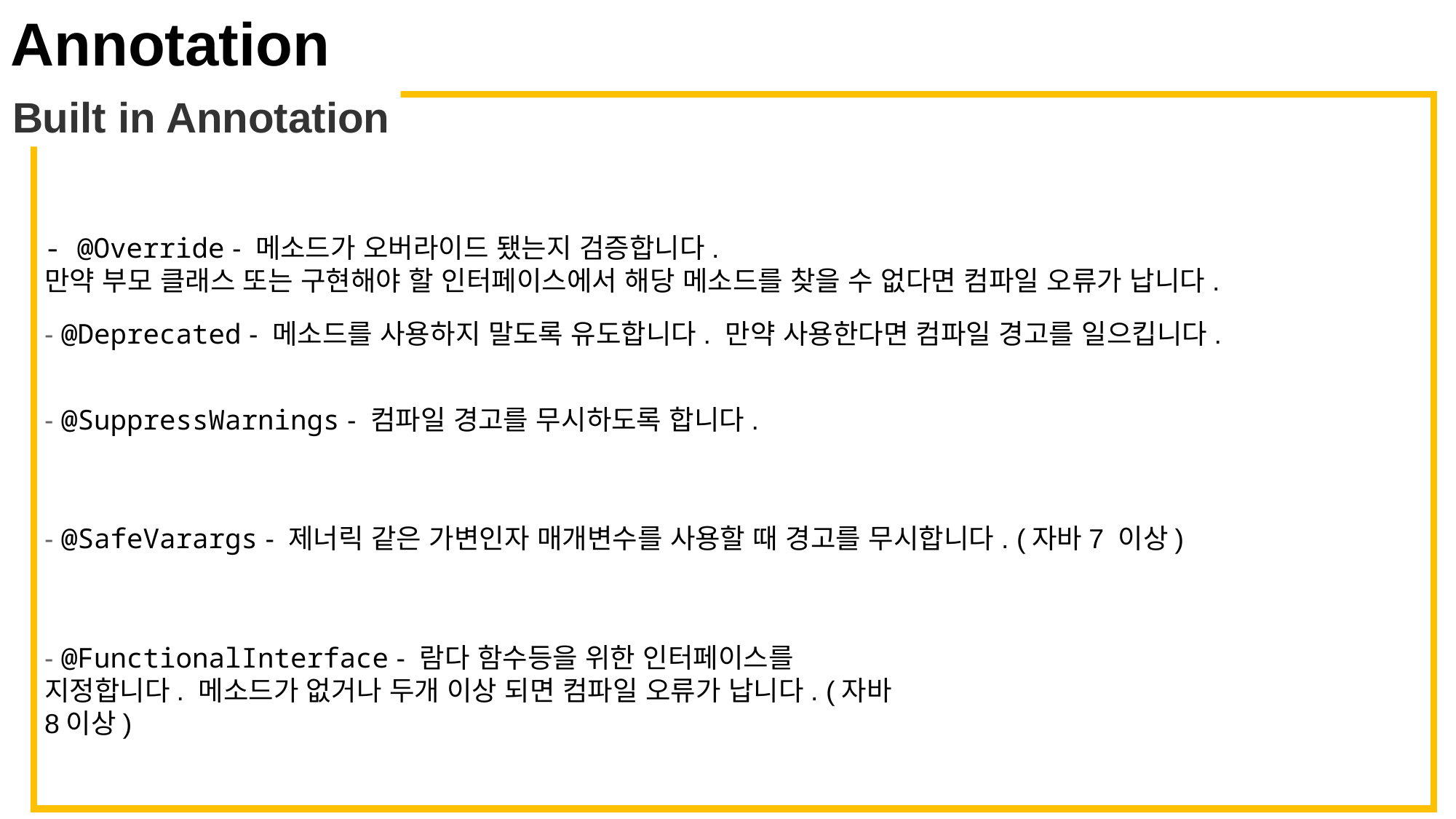

Annotation
Built in Annotation

- @Override - 메소드가 오버라이드 됐는지 검증합니다.
만약 부모 클래스 또는 구현해야 할 인터페이스에서 해당 메소드를 찾을 수 없다면 컴파일 오류가 납니다.
- @Deprecated - 메소드를 사용하지 말도록 유도합니다. 만약 사용한다면 컴파일 경고를 일으킵니다.
- @SuppressWarnings - 컴파일 경고를 무시하도록 합니다.
- @SafeVarargs - 제너릭 같은 가변인자 매개변수를 사용할 때 경고를 무시합니다. (자바7 이상)
- @FunctionalInterface - 람다 함수등을 위한 인터페이스를 지정합니다. 메소드가 없거나 두개 이상 되면 컴파일 오류가 납니다. (자바 8이상)